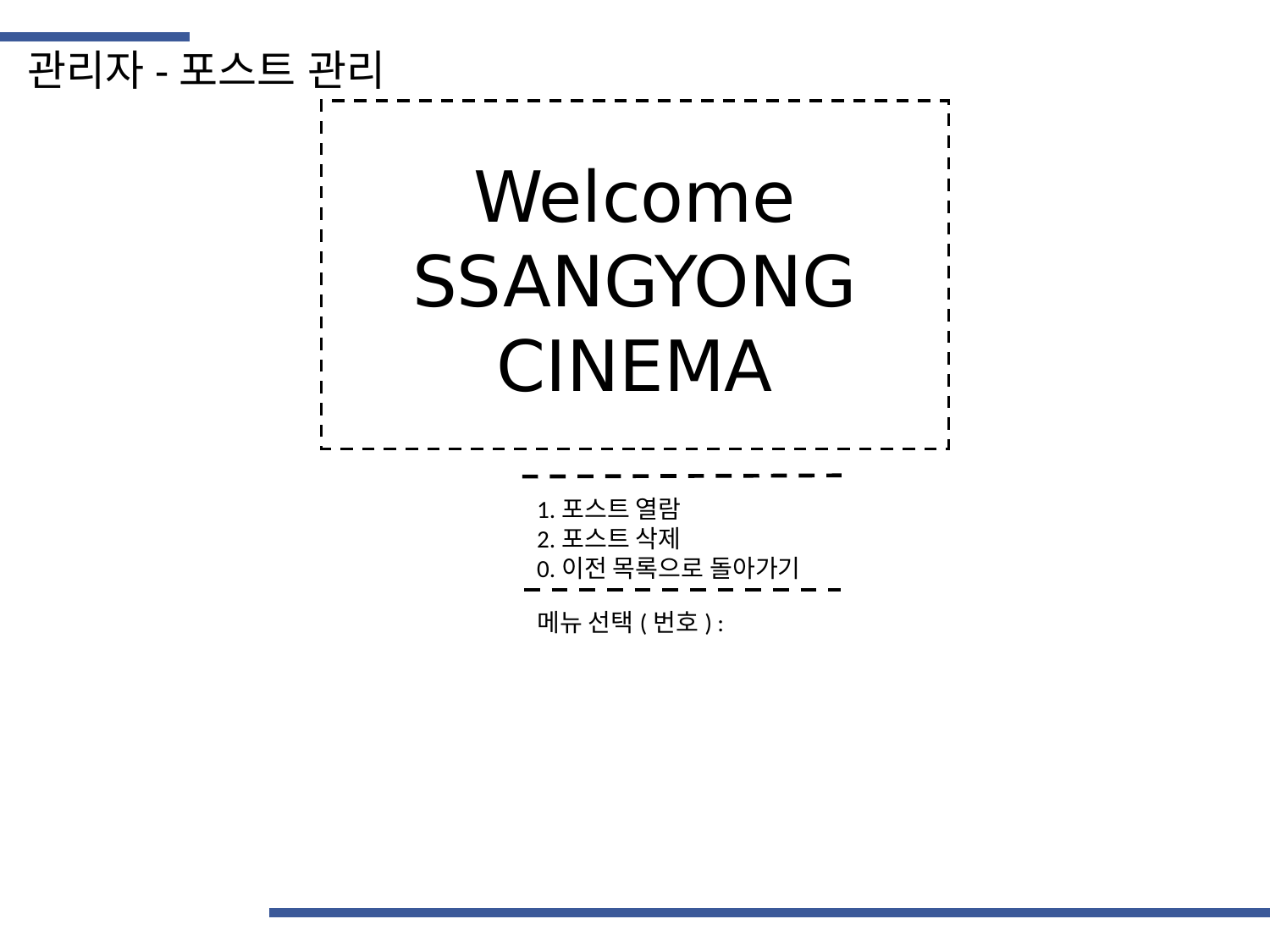

관리자-포스트 관리

Welcome
SSANGYONG
CINEMA
1.포스트 열람
2.포스트 삭제
0.이전 목록으로 돌아가기
메뉴 선택(번호) :